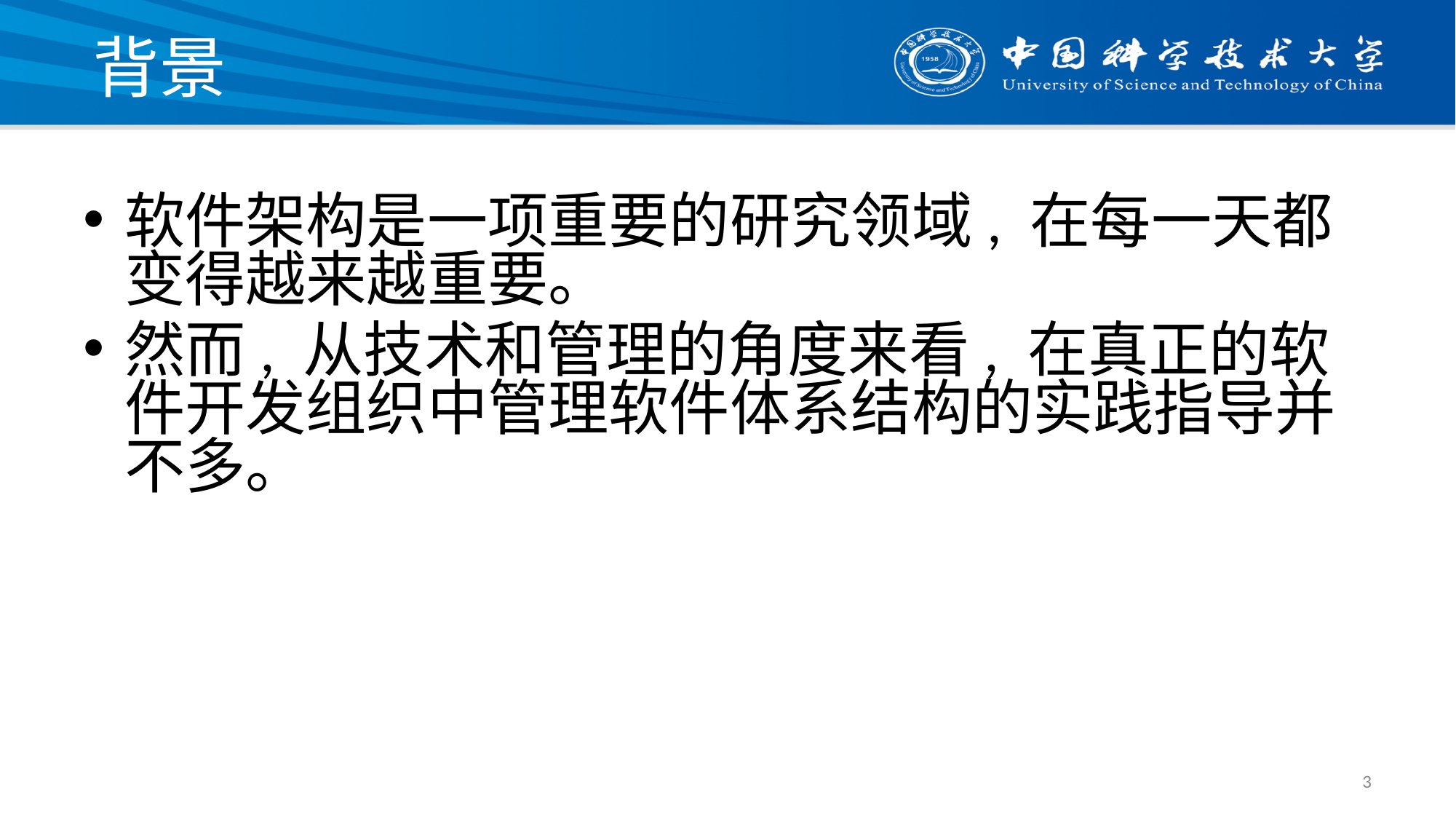

# 背景
软件架构是一项重要的研究领域, 在每一天都变得越来越重要。
然而, 从技术和管理的角度来看, 在真正的软件开发组织中管理软件体系结构的实践指导并不多。
3